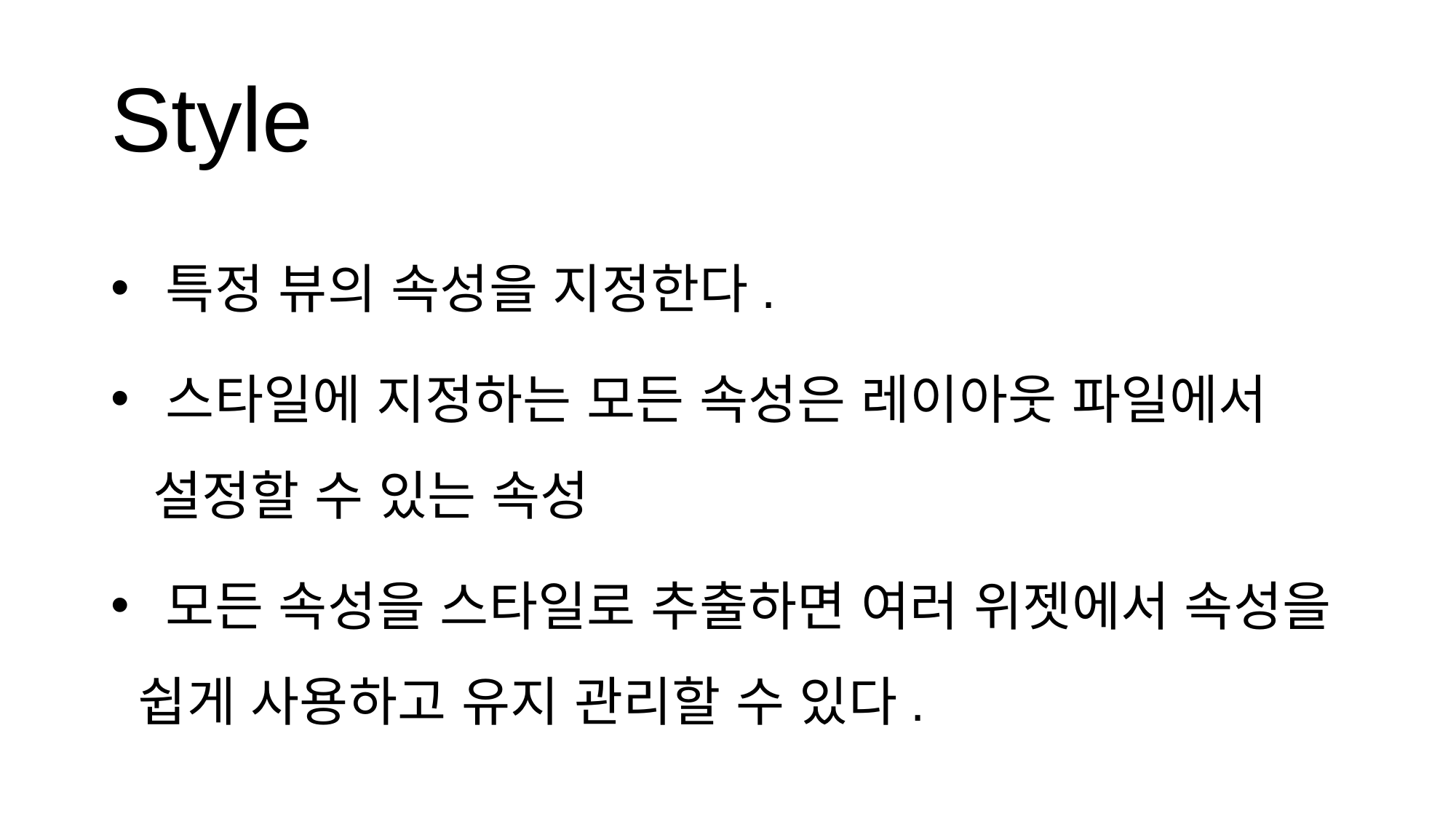

# Style
 특정 뷰의 속성을 지정한다.
 스타일에 지정하는 모든 속성은 레이아웃 파일에서
 설정할 수 있는 속성
 모든 속성을 스타일로 추출하면 여러 위젯에서 속성을 쉽게 사용하고 유지 관리할 수 있다.